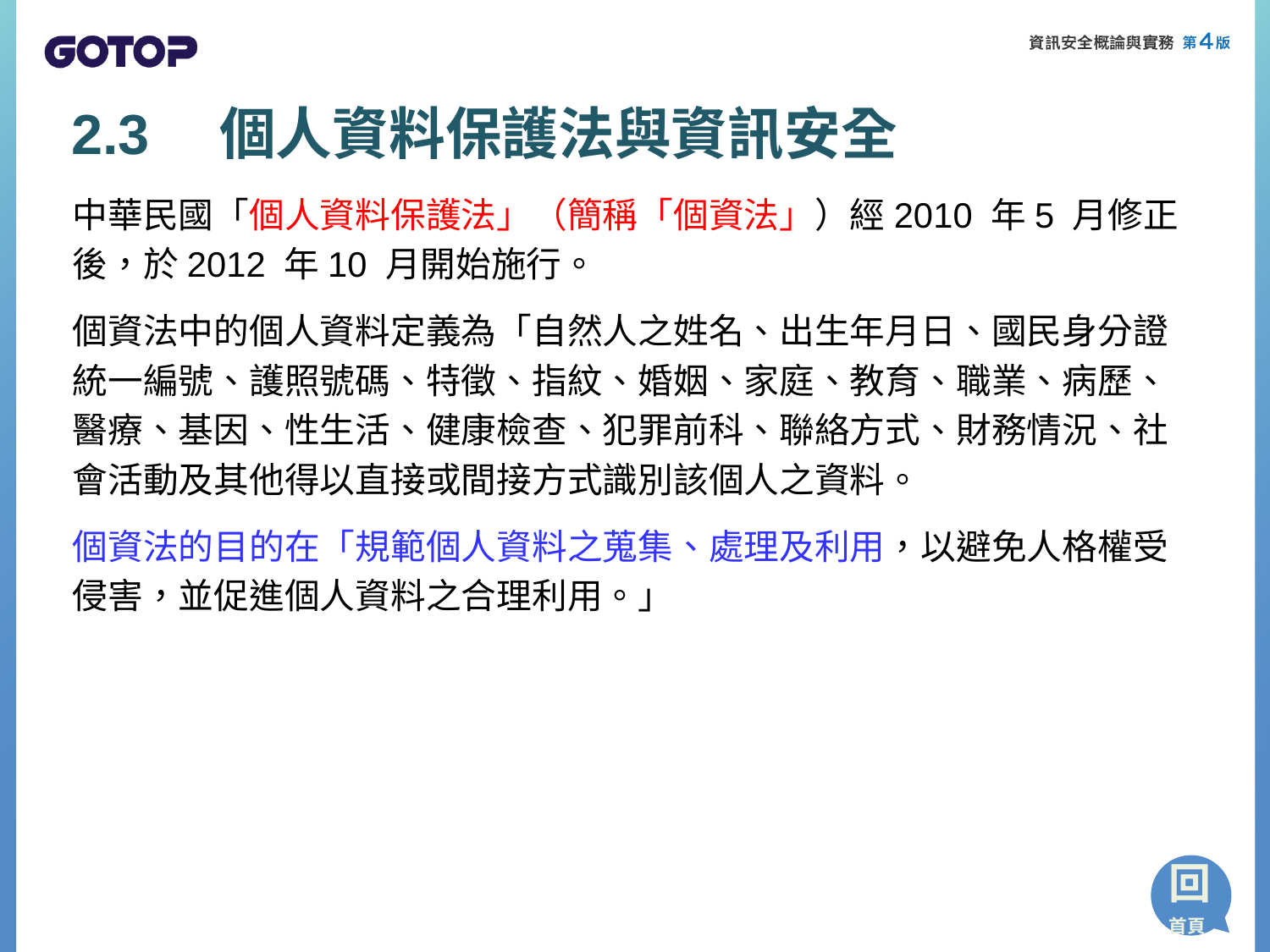

# 2.3　個人資料保護法與資訊安全
中華民國「個人資料保護法」（簡稱「個資法」）經2010 年5 月修正後，於2012 年10 月開始施行。
個資法中的個人資料定義為「自然人之姓名、出生年月日、國民身分證統一編號、護照號碼、特徵、指紋、婚姻、家庭、教育、職業、病歷、醫療、基因、性生活、健康檢查、犯罪前科、聯絡方式、財務情況、社會活動及其他得以直接或間接方式識別該個人之資料。
個資法的目的在「規範個人資料之蒐集、處理及利用，以避免人格權受侵害，並促進個人資料之合理利用。」